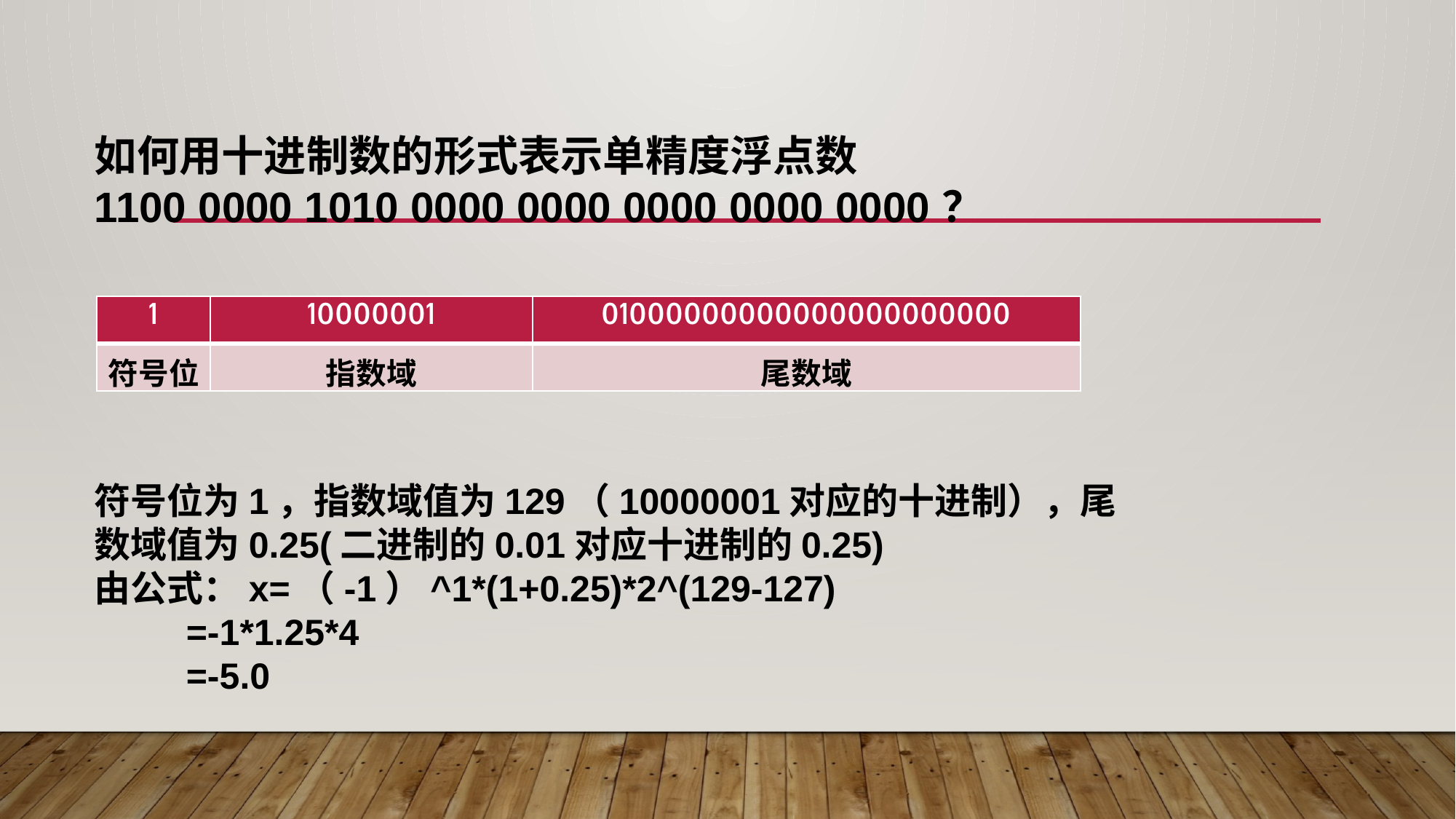

如何用十进制数的形式表示单精度浮点数                                        1100 0000 1010 0000 0000 0000 0000 0000？

| 1 | 10000001 | 01000000000000000000000 |
| --- | --- | --- |
| 符号位 | 指数域 | 尾数域 |
符号位为1，指数域值为129（10000001对应的十进制），尾数域值为0.25(二进制的0.01对应十进制的0.25)
由公式：x=（-1）^1*(1+0.25)*2^(129-127)
         =-1*1.25*4
         =-5.0